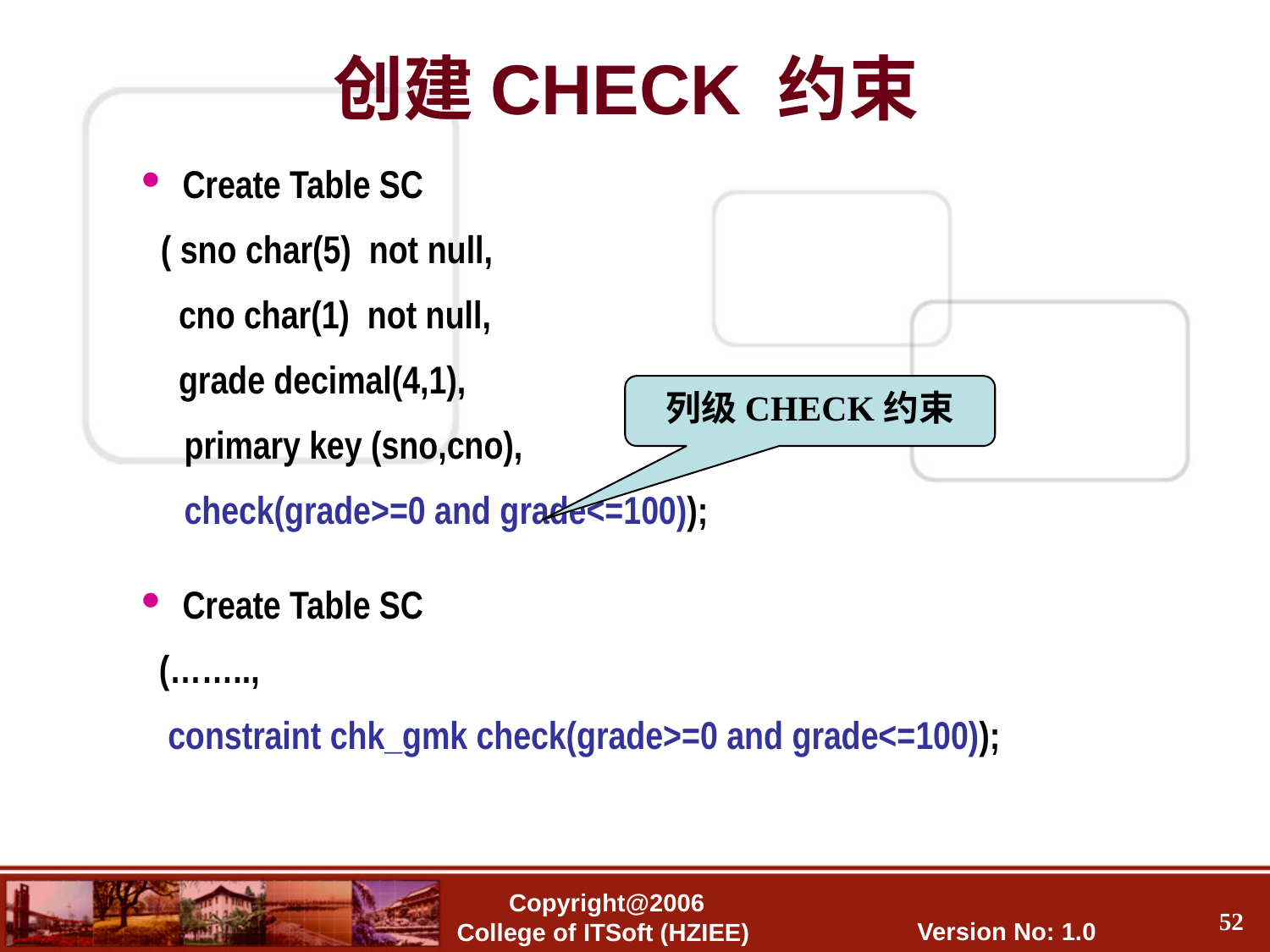

创建CHECK 约束
Create Table SC
	    ( sno char(5)  not null,
	      cno char(1)  not null,
	      grade decimal(4,1),
           primary key (sno,cno),
           check(grade>=0 and grade<=100));

Create Table SC
  (……..,
   constraint chk_gmk check(grade>=0 and grade<=100));
列级CHECK约束